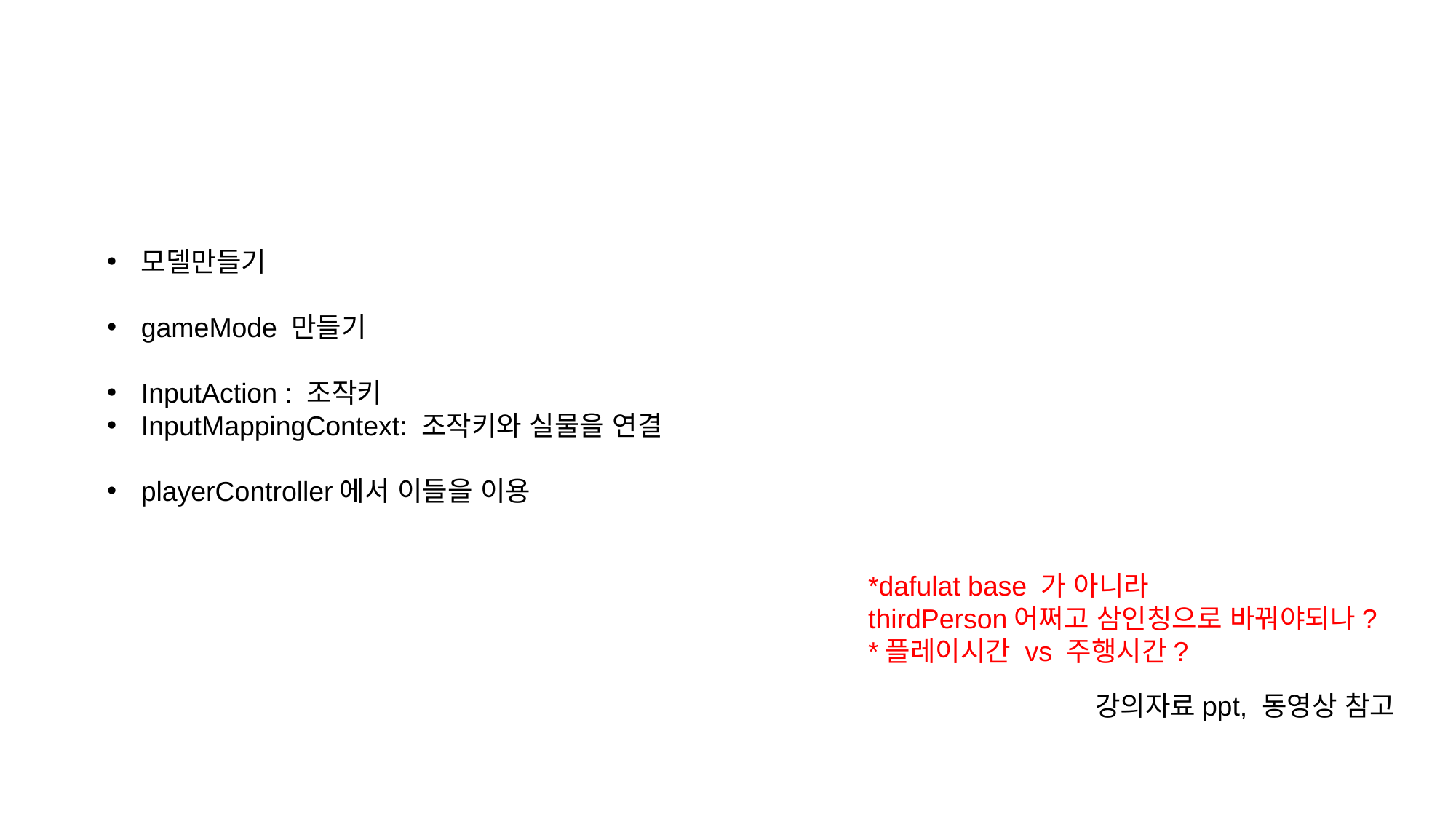

모델만들기

gameMode 만들기

InputAction : 조작키
InputMappingContext: 조작키와 실물을 연결

playerController에서 이들을 이용

*dafulat base 가 아니라
thirdPerson어쩌고 삼인칭으로 바꿔야되나?
*플레이시간 vs 주행시간?
강의자료ppt, 동영상 참고